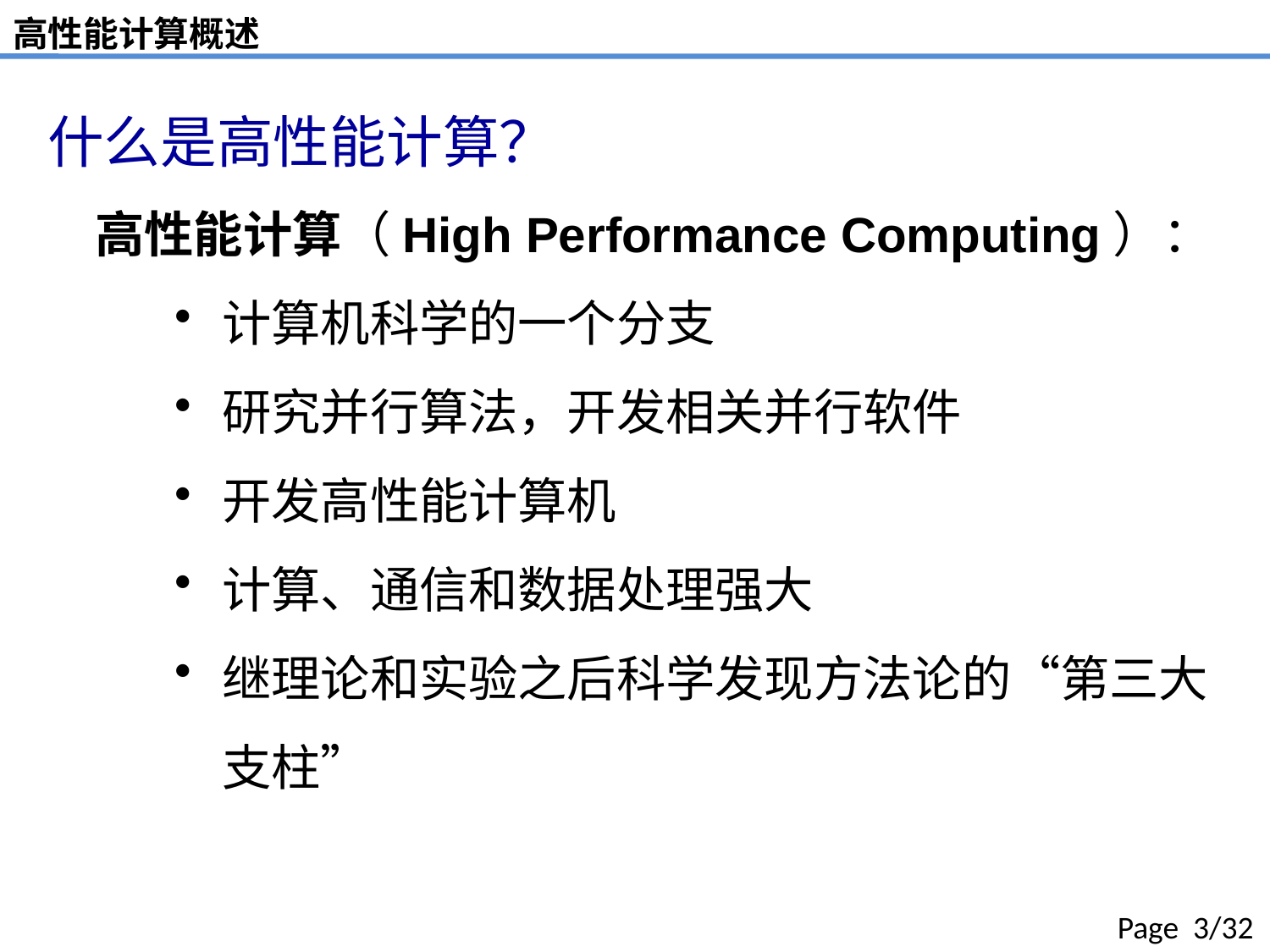

# 高性能计算概述

什么是高性能计算？
	高性能计算（High Performance Computing）：
计算机科学的一个分支
研究并行算法，开发相关并行软件
开发高性能计算机
计算、通信和数据处理强大
继理论和实验之后科学发现方法论的“第三大支柱”
Page  3/32